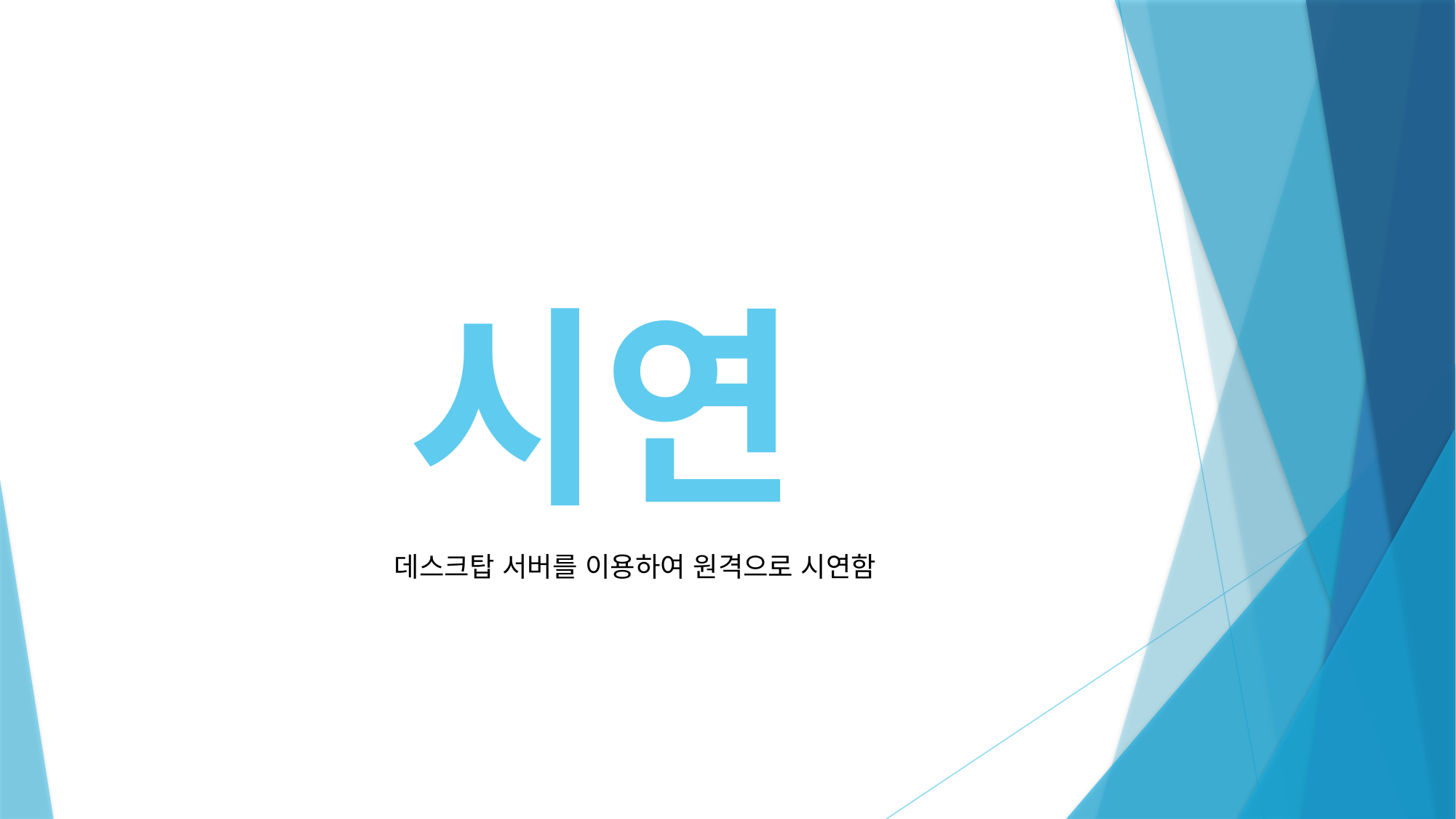

# 시연
데스크탑 서버를 이용하여 원격으로 시연함